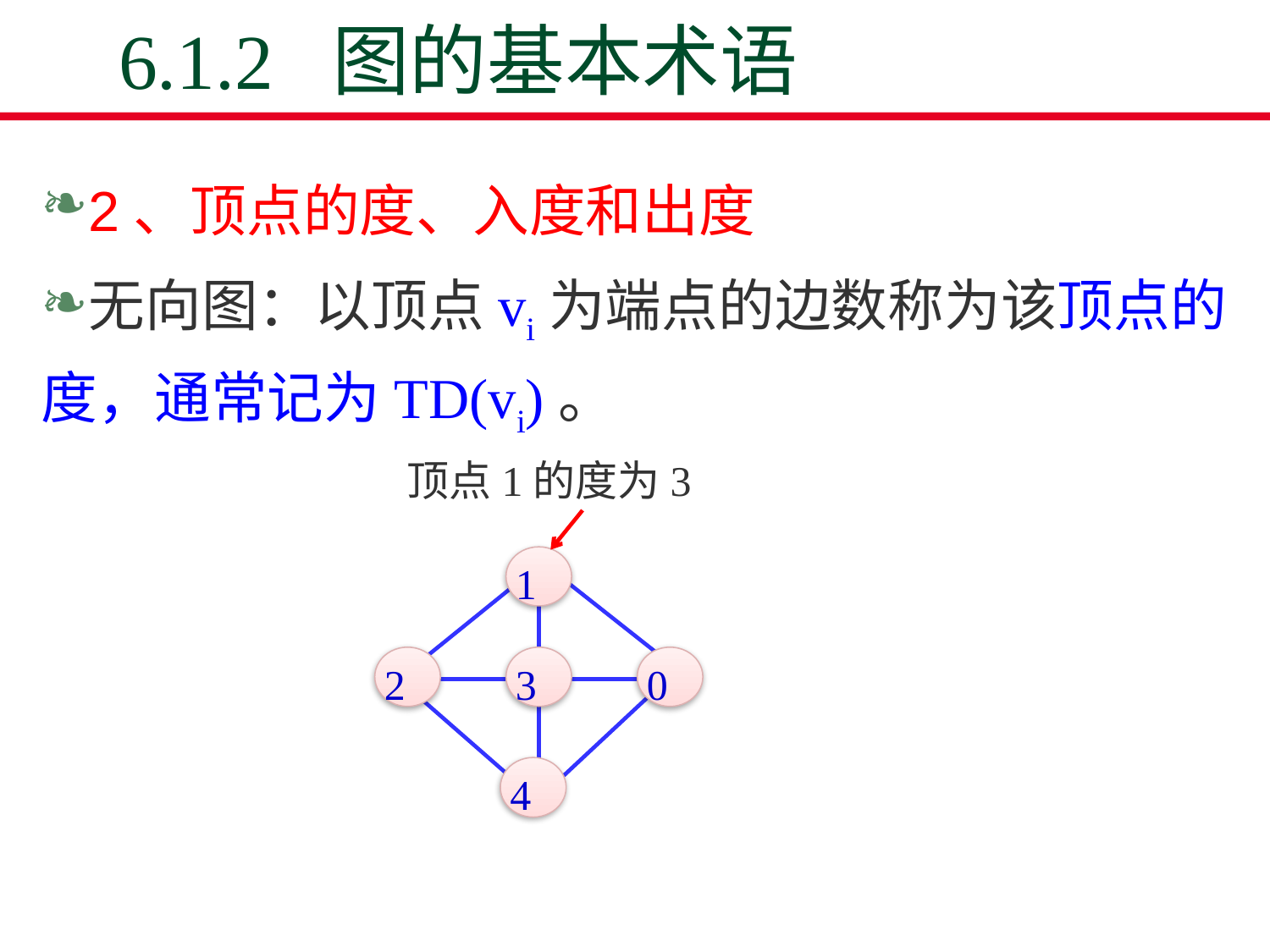

# 6.1.2  图的基本术语

2、顶点的度、入度和出度
无向图：以顶点vi为端点的边数称为该顶点的度，通常记为TD(vi)。

顶点1的度为3
1

2
3
0

4